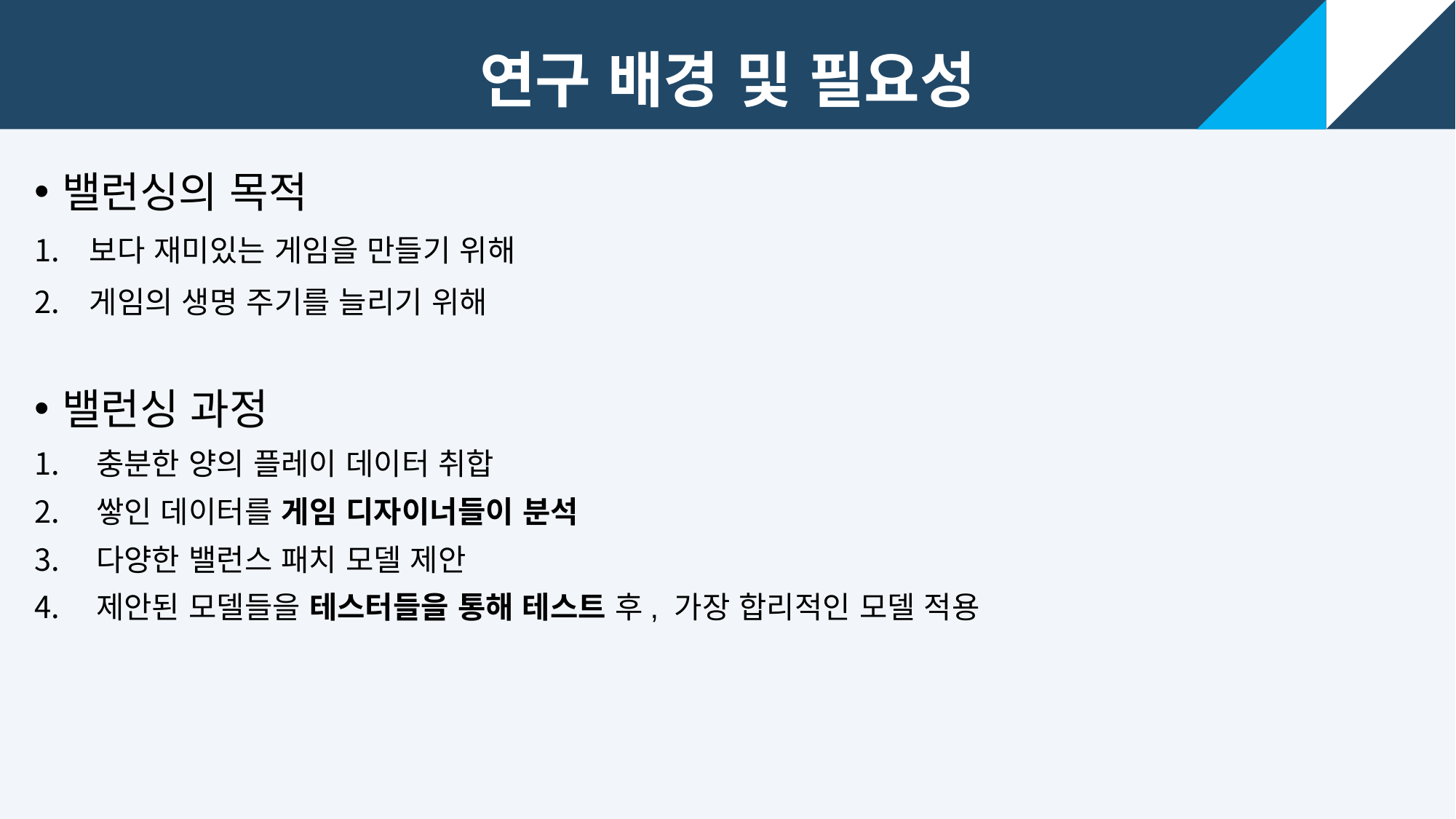

연구 배경 및 필요성

밸런싱의 목적
보다 재미있는 게임을 만들기 위해
게임의 생명 주기를 늘리기 위해

밸런싱 과정
충분한 양의 플레이 데이터 취합
쌓인 데이터를 게임 디자이너들이 분석
다양한 밸런스 패치 모델 제안
제안된 모델들을 테스터들을 통해 테스트 후, 가장 합리적인 모델 적용